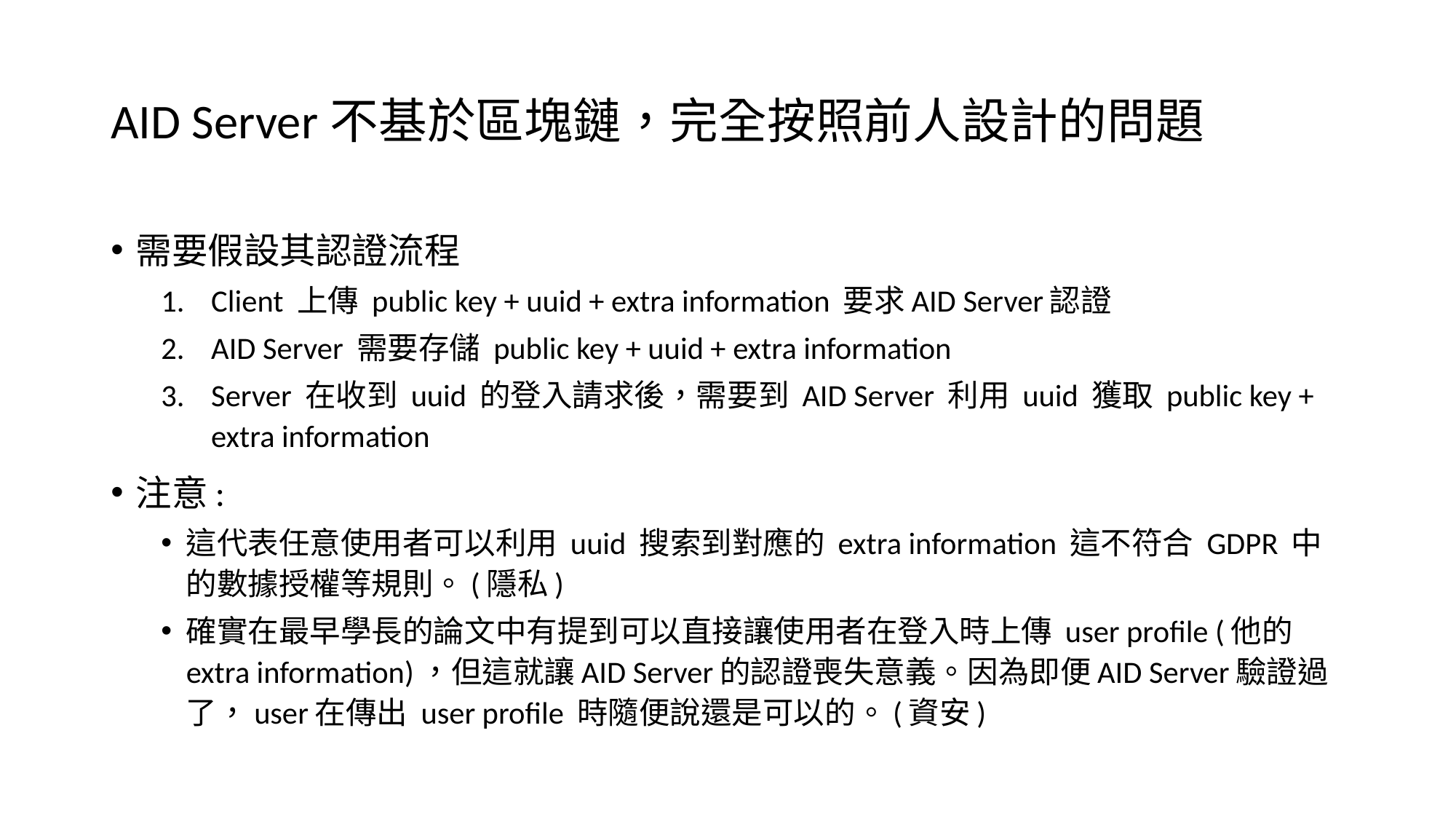

# AID Server不基於區塊鏈，完全按照前人設計的問題
需要假設其認證流程
Client 上傳 public key + uuid + extra information 要求AID Server認證
AID Server 需要存儲 public key + uuid + extra information
Server 在收到 uuid 的登入請求後，需要到 AID Server 利用 uuid 獲取 public key + extra information
注意:
這代表任意使用者可以利用 uuid 搜索到對應的 extra information 這不符合 GDPR 中的數據授權等規則。(隱私)
確實在最早學長的論文中有提到可以直接讓使用者在登入時上傳 user profile (他的 extra information)，但這就讓AID Server的認證喪失意義。因為即便AID Server驗證過了，user在傳出 user profile 時隨便說還是可以的。(資安)